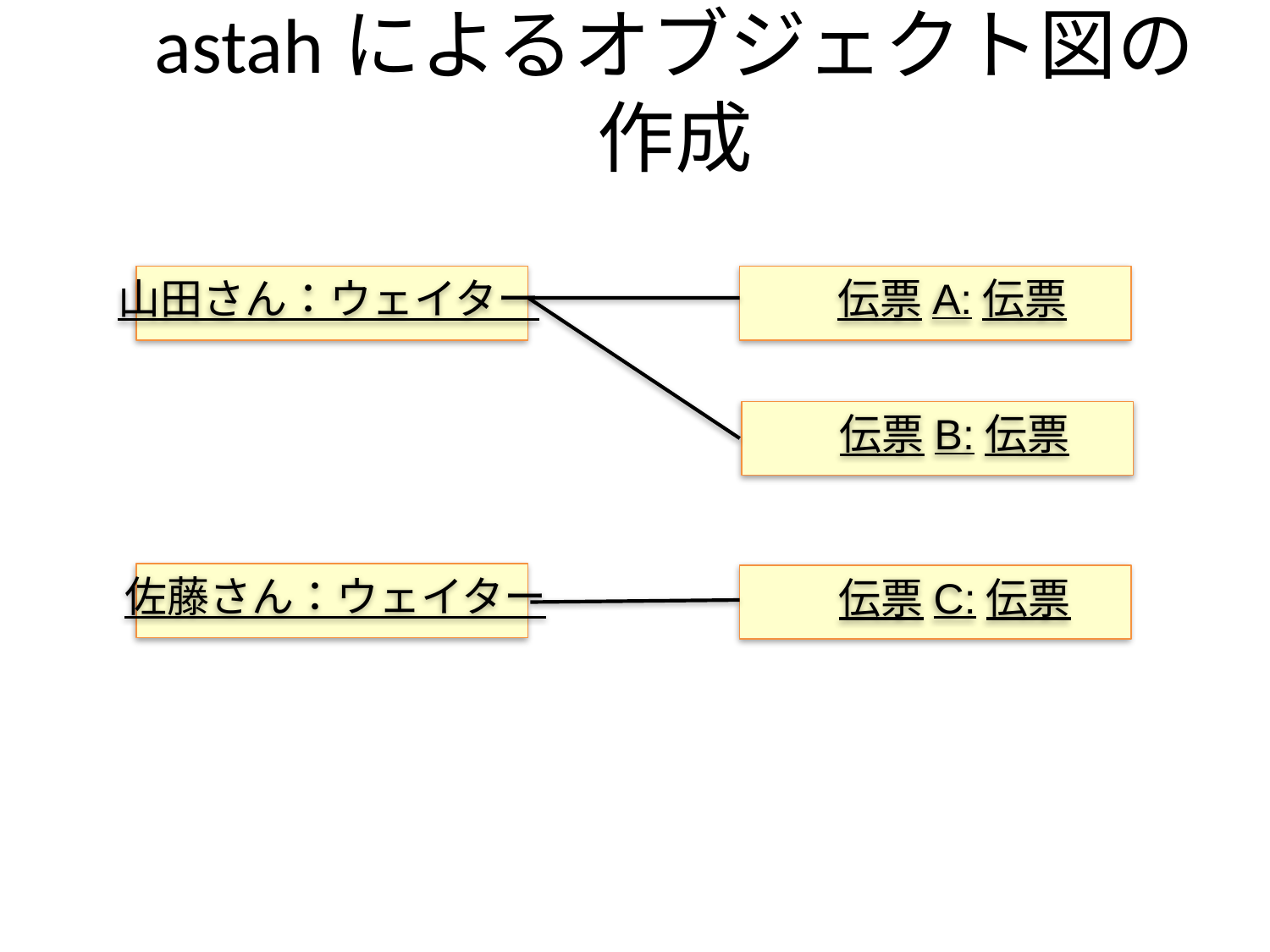

# astahによるオブジェクト図の作成

山田さん：ウェイター

伝票A:伝票

伝票B:伝票

佐藤さん：ウェイター

伝票C:伝票